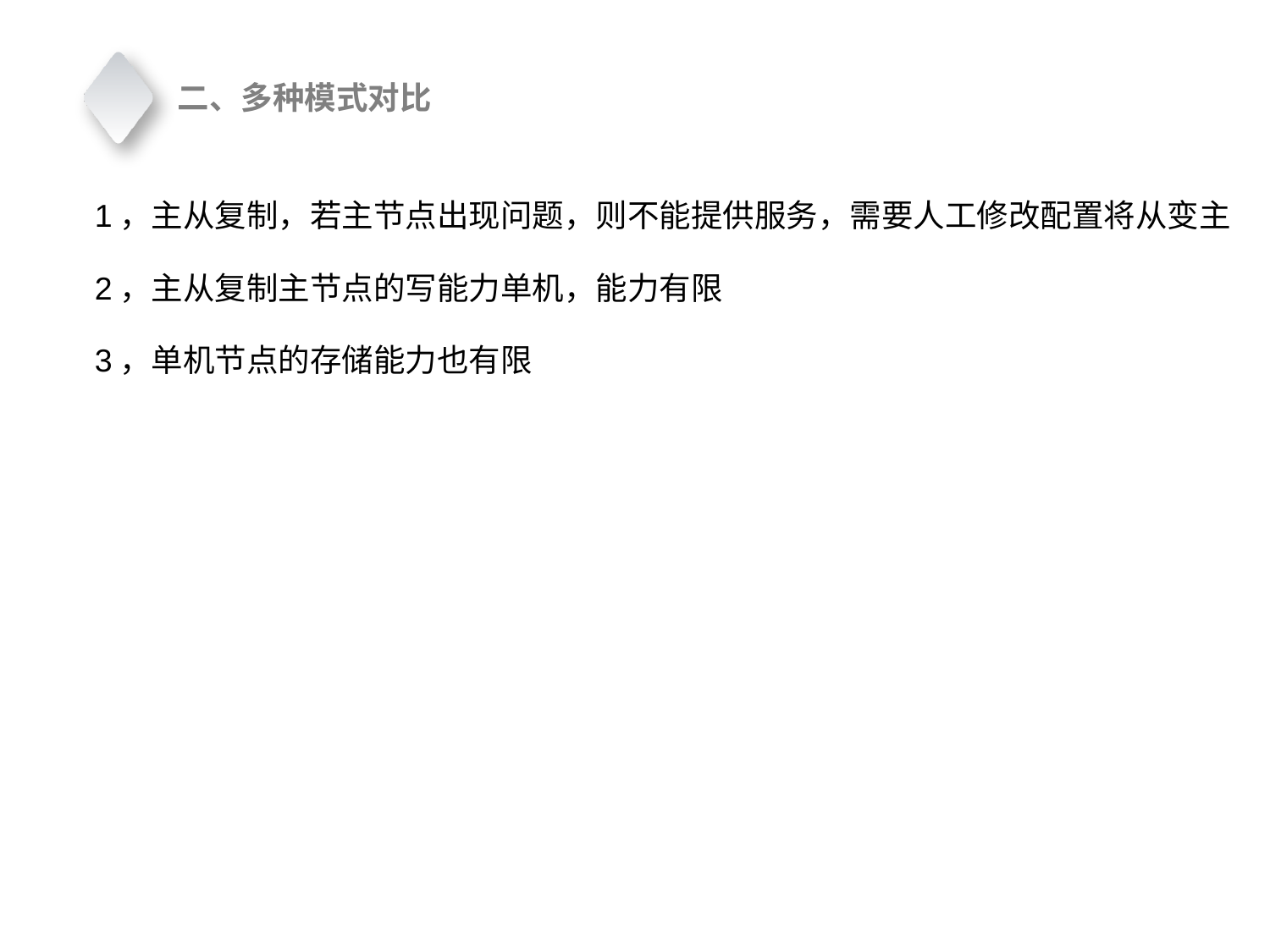

二、多种模式对比
1，主从复制，若主节点出现问题，则不能提供服务，需要人工修改配置将从变主
2，主从复制主节点的写能力单机，能力有限
3，单机节点的存储能力也有限